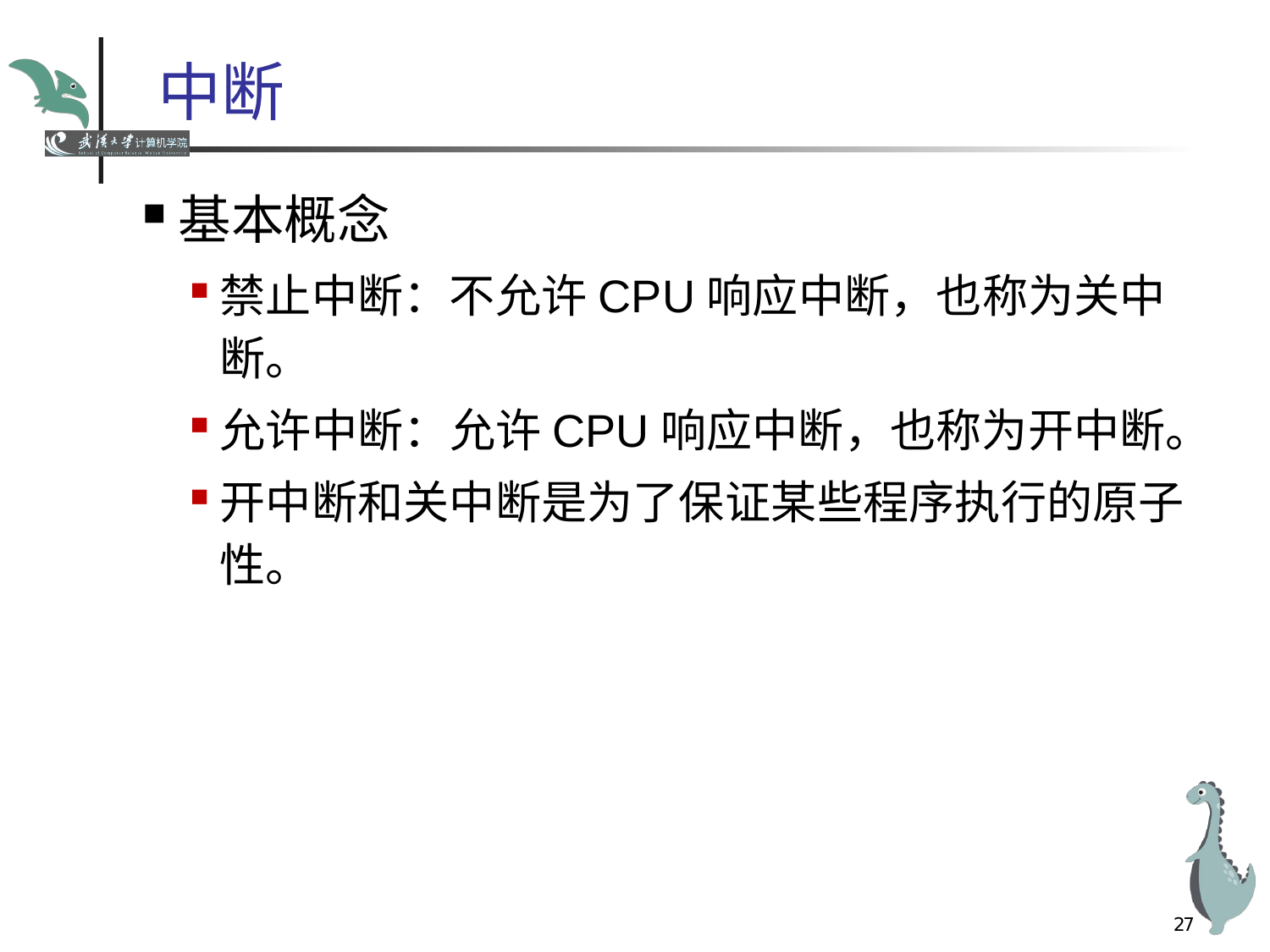

# 中断
基本概念
禁止中断：不允许CPU响应中断，也称为关中断。
允许中断：允许CPU响应中断，也称为开中断。
开中断和关中断是为了保证某些程序执行的原子性。
27